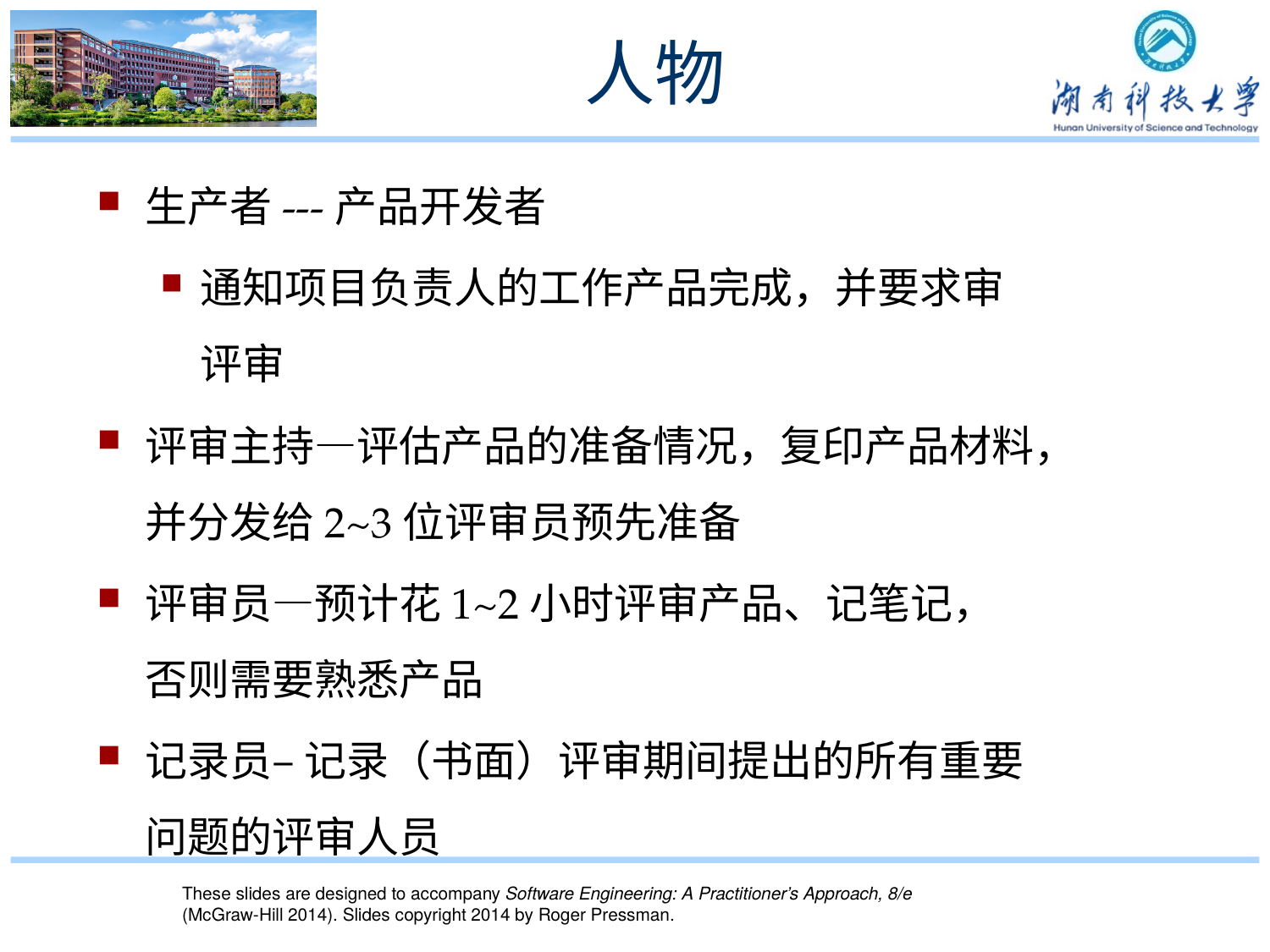

These slides are designed to accompany Software Engineering: A Practitioner’s Approach, 8/e (McGraw-Hill 2014). Slides copyright 2014 by Roger Pressman.
# 人物
生产者---产品开发者
通知项目负责人的工作产品完成，并要求审评审
评审主持—评估产品的准备情况，复印产品材料，并分发给2~3位评审员预先准备
评审员—预计花1~2小时评审产品、记笔记，否则需要熟悉产品
记录员– 记录（书面）评审期间提出的所有重要问题的评审人员
18